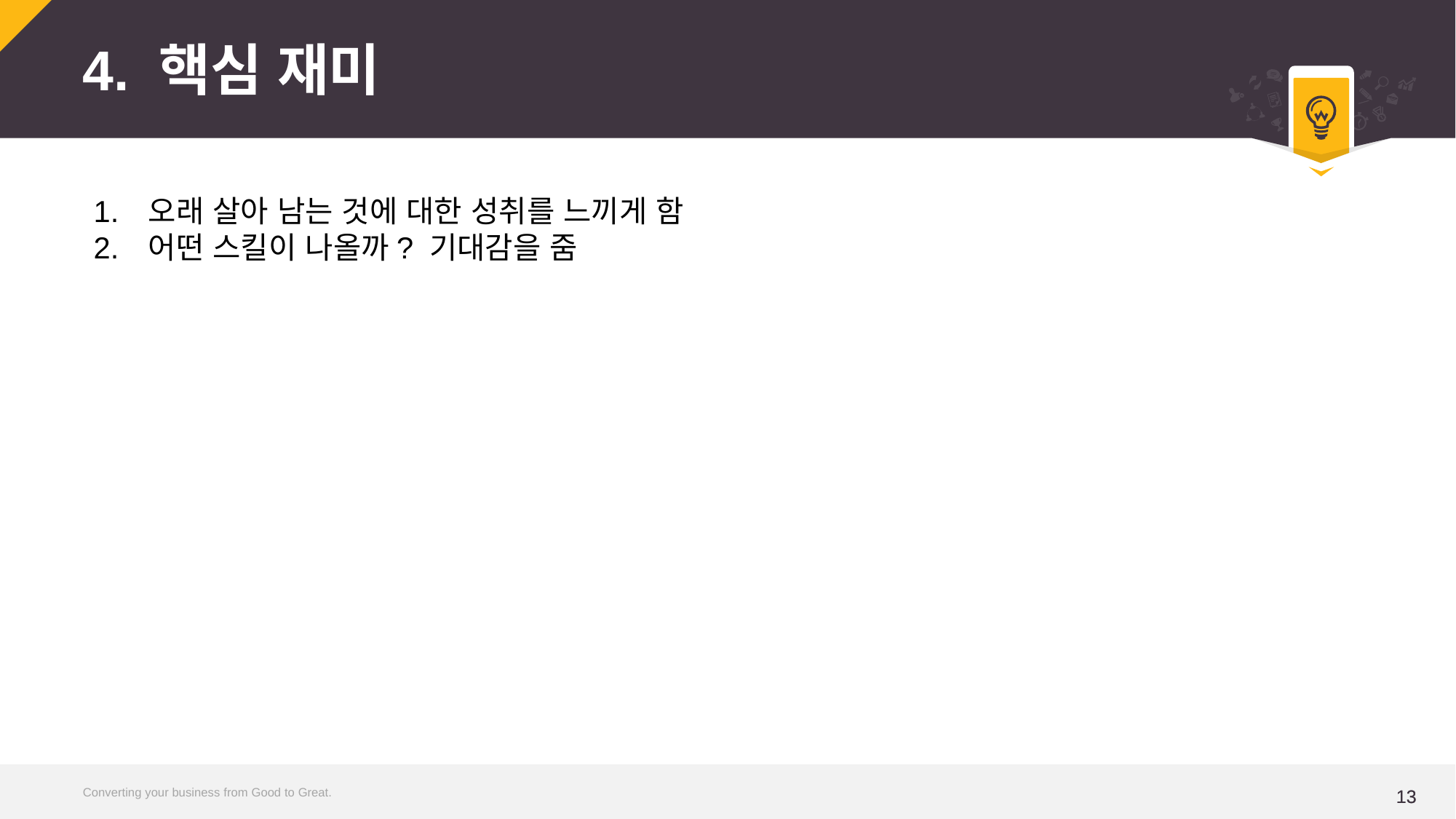

# 4. 핵심 재미

오래 살아 남는 것에 대한 성취를 느끼게 함
어떤 스킬이 나올까? 기대감을 줌
Converting your business from Good to Great.